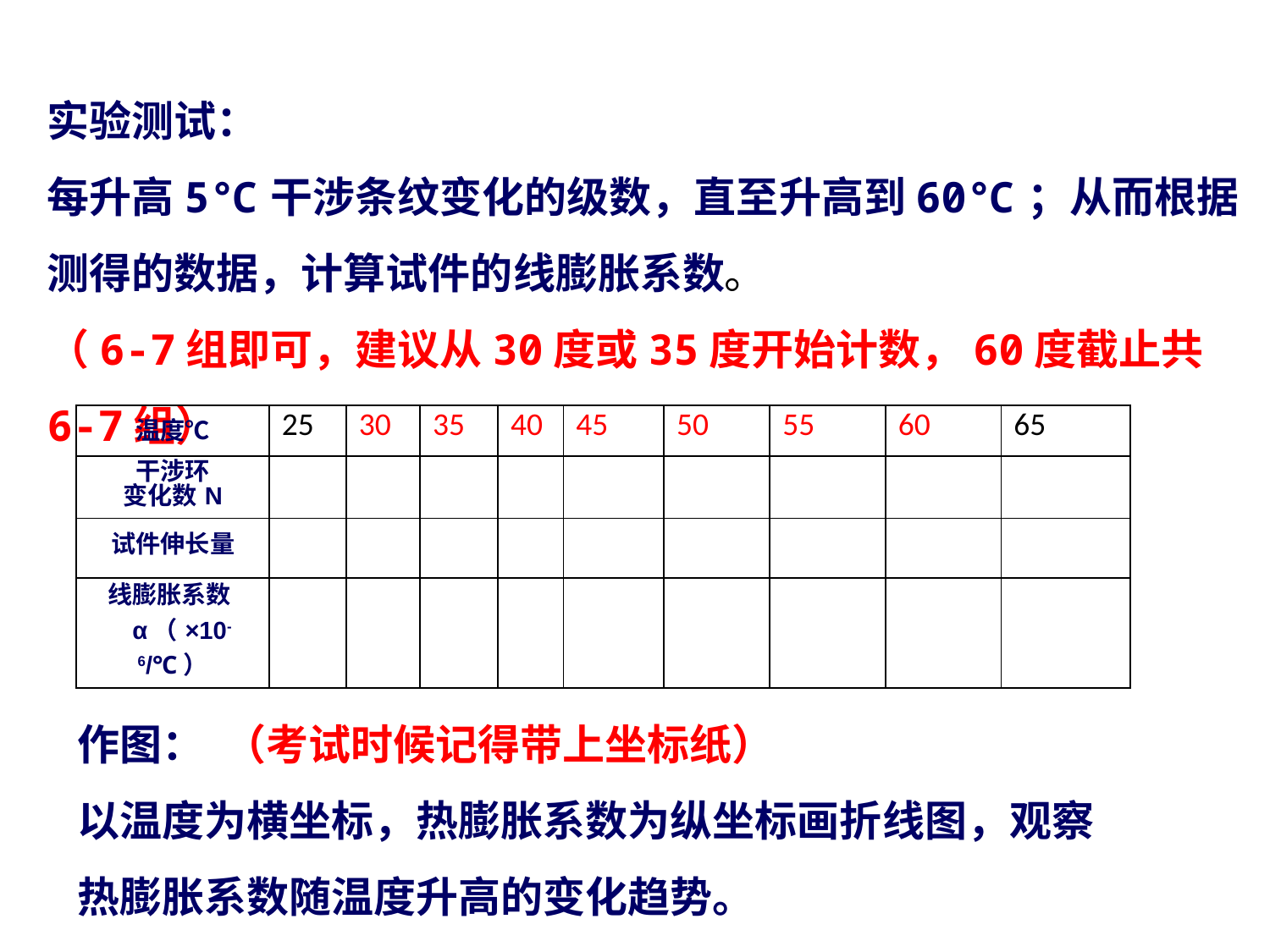

实验测试：
每升高5℃干涉条纹变化的级数，直至升高到60℃；从而根据测得的数据，计算试件的线膨胀系数。
（6-7组即可，建议从30度或35度开始计数，60度截止共6-7组）
| 温度℃ | 25 | 30 | 35 | 40 | 45 | 50 | 55 | 60 | 65 |
| --- | --- | --- | --- | --- | --- | --- | --- | --- | --- |
| 干涉环 变化数N |  |  |  |  |  |  |  |  |  |
| 试件伸长量 |  |  |  |  |  |  |  |  |  |
| 线膨胀系数 α（×10-6/℃） |  |  |  |  |  |  |  |  |  |
作图：  （考试时候记得带上坐标纸）
以温度为横坐标，热膨胀系数为纵坐标画折线图，观察热膨胀系数随温度升高的变化趋势。